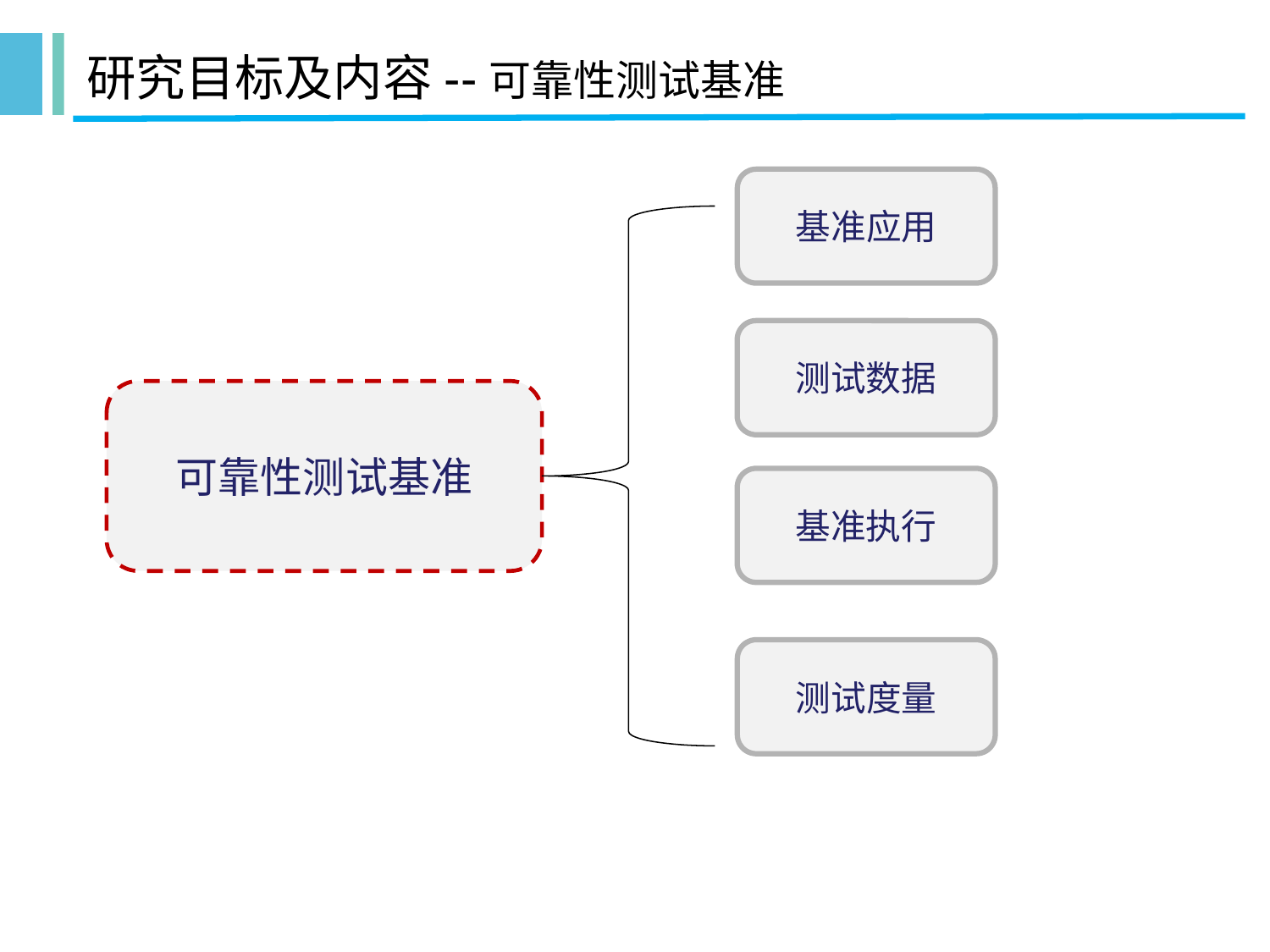

# 研究目标及内容--可靠性测试基准
基准应用

测试数据
可靠性测试基准
基准执行
测试度量